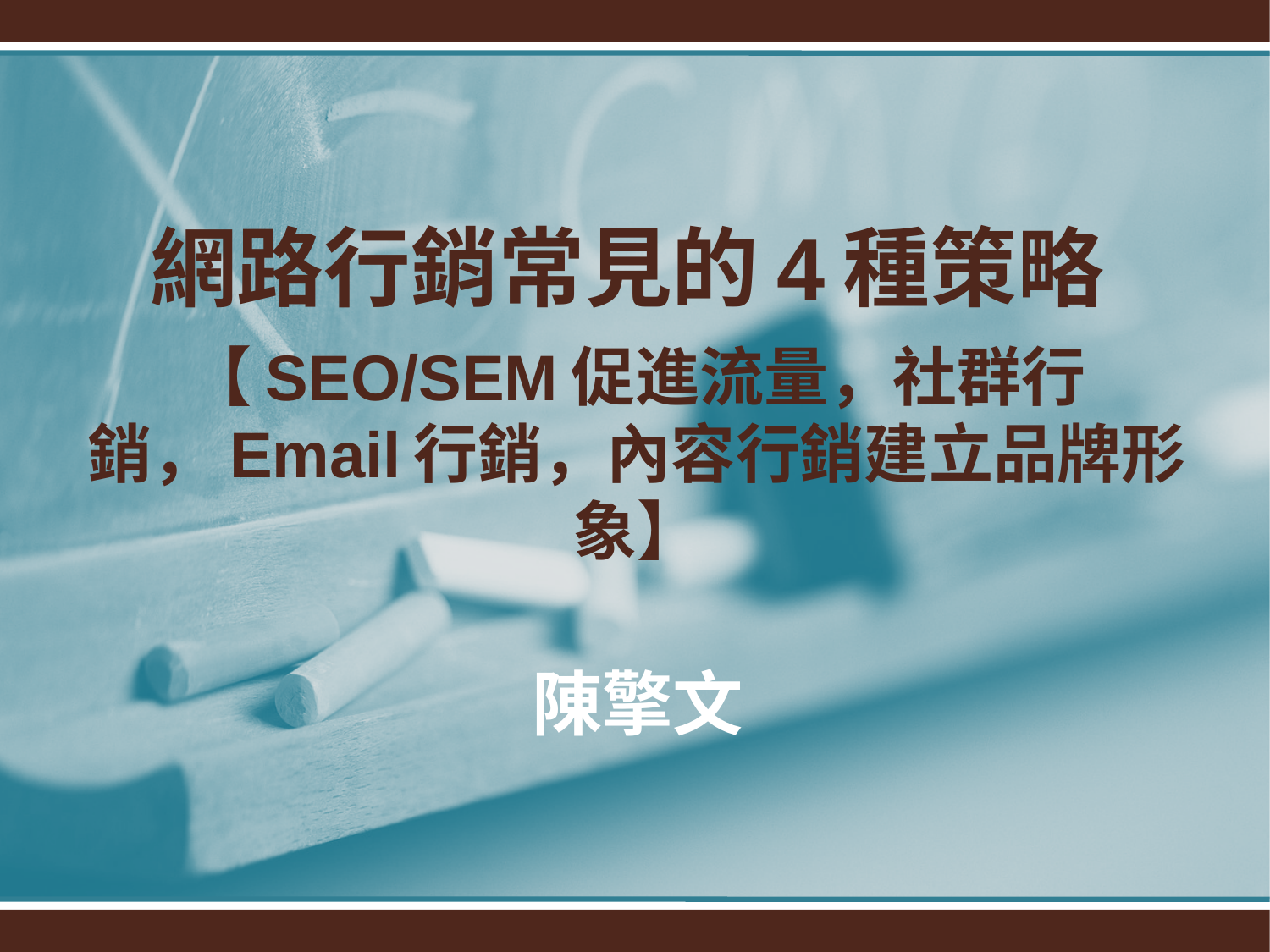

網路行銷常見的4種策略
【SEO/SEM促進流量，社群行銷，Email行銷，內容行銷建立品牌形象】
# 陳擎文